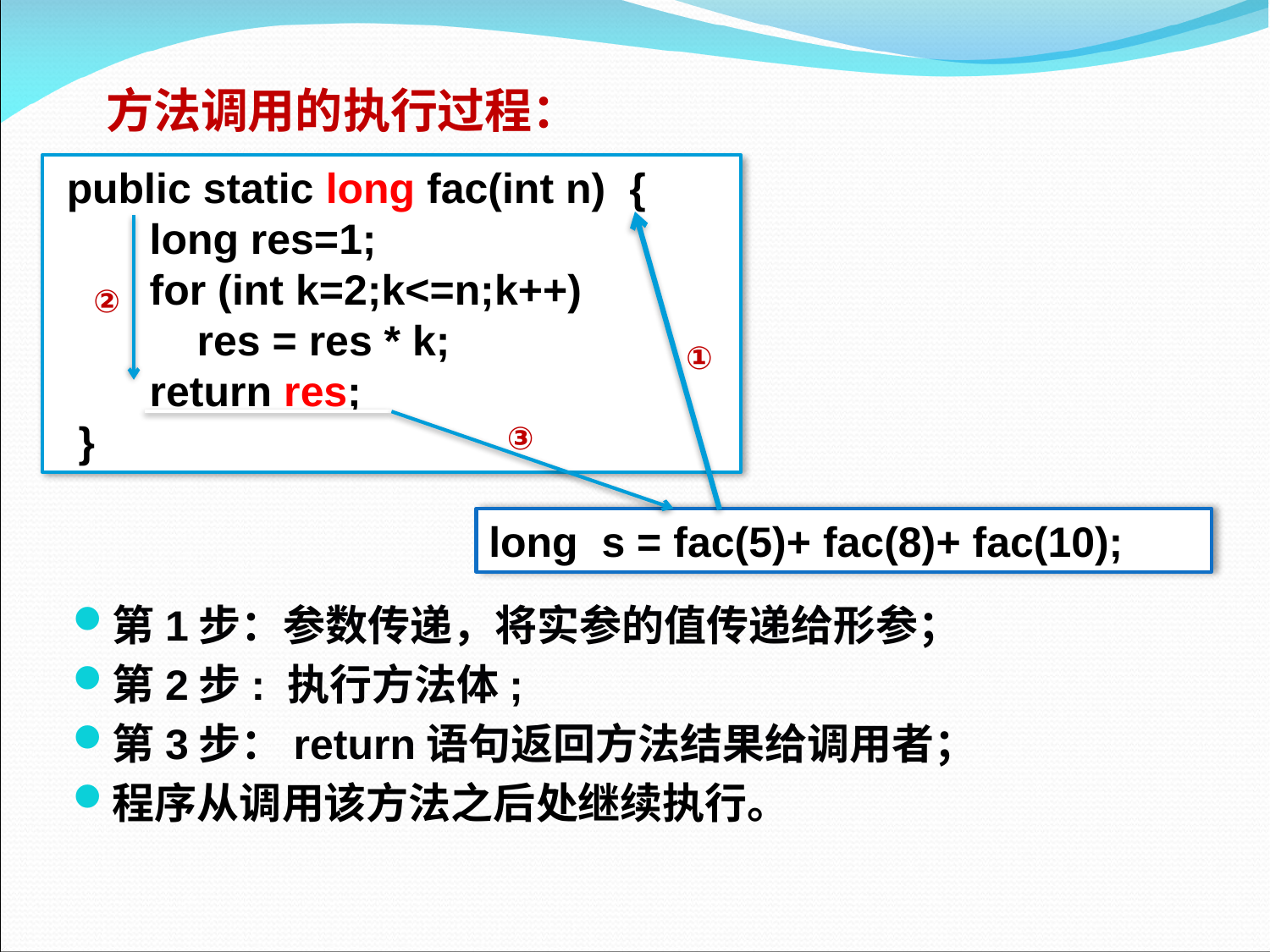

# 方法调用的执行过程：
 public static long fac(int n)  {
        long res=1;
        for (int k=2;k<=n;k++)
            res = res * k;
        return res;
  }
②
①
③
long  s = fac(5)+ fac(8)+ fac(10);
第1步：参数传递，将实参的值传递给形参；
第2步: 执行方法体;
第3步：return语句返回方法结果给调用者；
程序从调用该方法之后处继续执行。